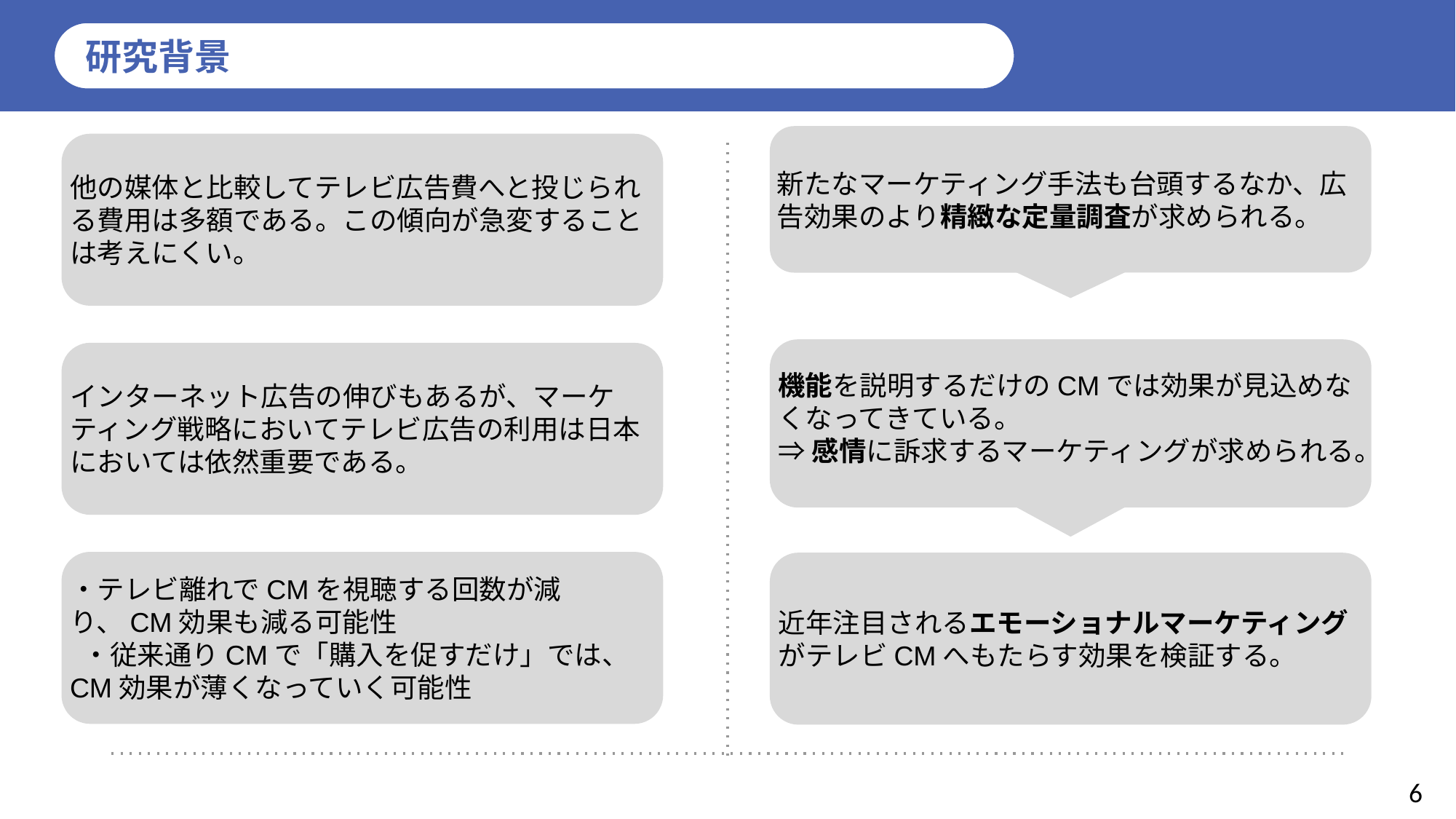

研究背景
新たなマーケティング手法も台頭するなか、広告効果のより精緻な定量調査が求められる。

他の媒体と比較してテレビ広告費へと投じられる費用は多額である。この傾向が急変することは考えにくい。
機能を説明するだけのCMでは効果が見込めなくなってきている。
⇒感情に訴求するマーケティングが求められる。

インターネット広告の伸びもあるが、マーケティング戦略においてテレビ広告の利用は日本においては依然重要である。

・テレビ離れでCMを視聴する回数が減り、CM効果も減る可能性
 ・従来通りCMで「購入を促すだけ」では、CM効果が薄くなっていく可能性
近年注目されるエモーショナルマーケティングがテレビCMへもたらす効果を検証する。
6